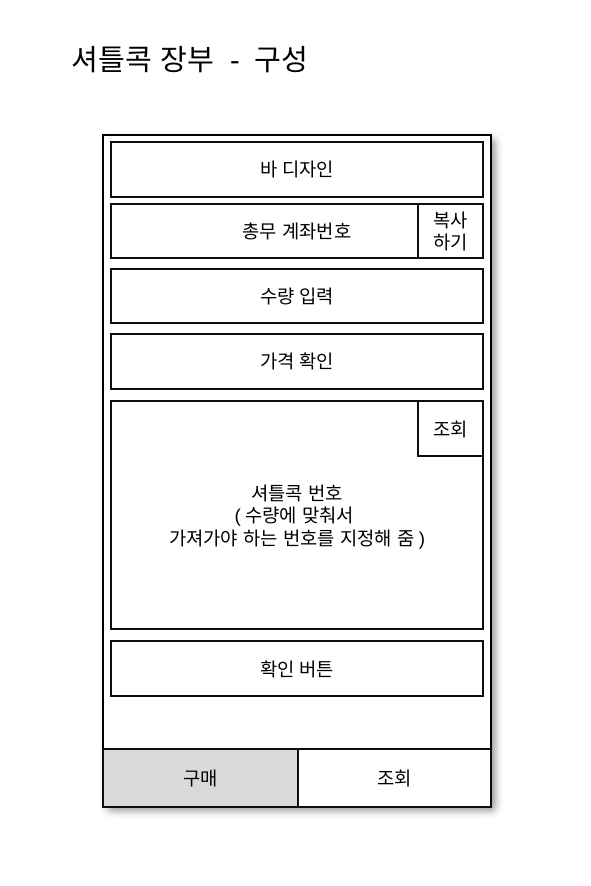

셔틀콕 장부 - 구성

바 디자인
복사하기
총무 계좌번호
수량 입력
가격 확인
셔틀콕 번호
(수량에 맞춰서
가져가야 하는 번호를 지정해 줌)
조회
확인 버튼
구매
조회